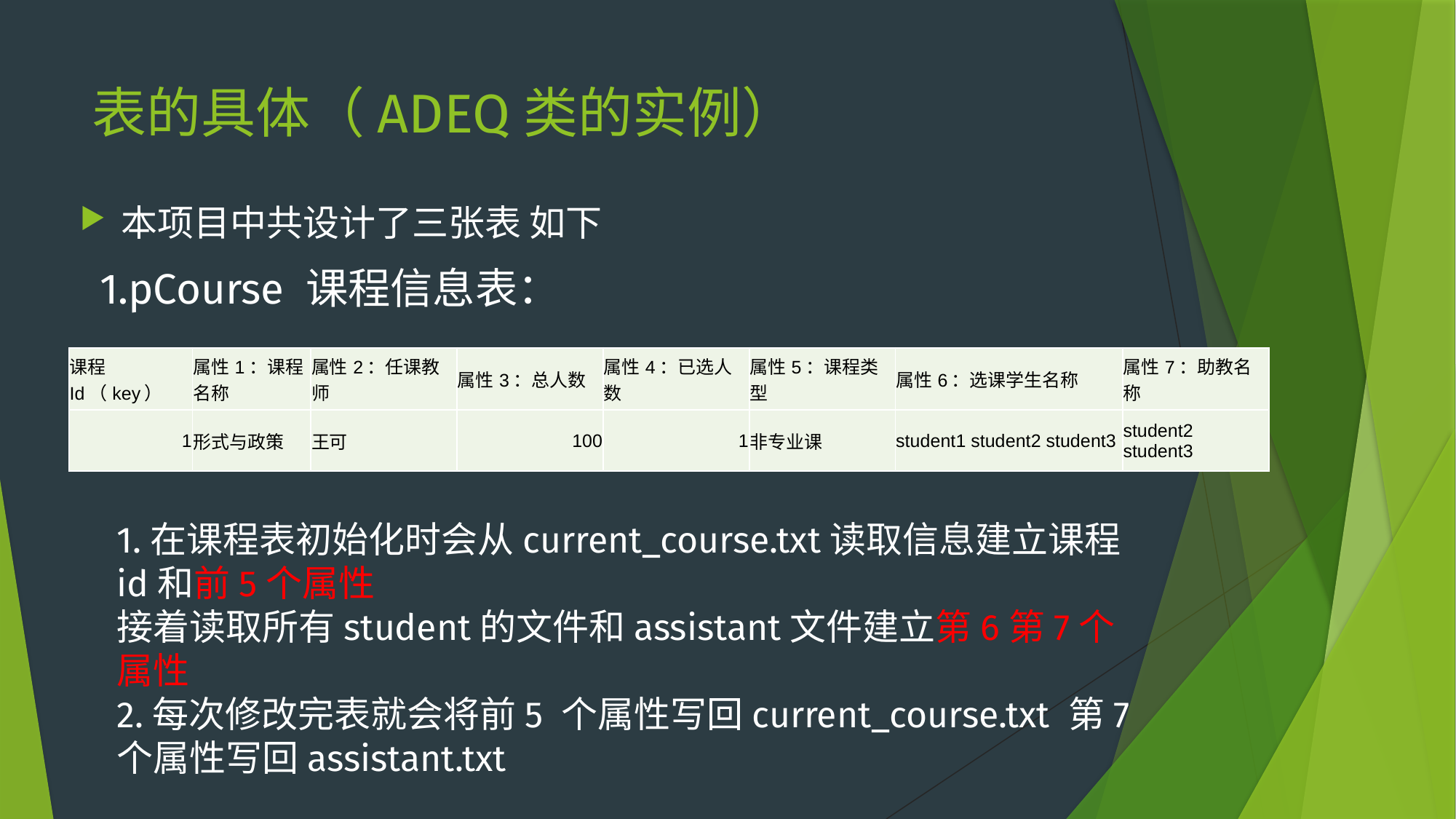

# 表的具体（ADEQ类的实例）
本项目中共设计了三张表 如下
1.pCourse 课程信息表：
| 课程Id（key） | 属性1：课程名称 | 属性2：任课教师 | 属性3：总人数 | 属性4：已选人数 | 属性5：课程类型 | 属性6：选课学生名称 | 属性7：助教名称 |
| --- | --- | --- | --- | --- | --- | --- | --- |
| 1 | 形式与政策 | 王可 | 100 | 1 | 非专业课 | student1 student2 student3 | student2 student3 |
1.在课程表初始化时会从current_course.txt读取信息建立课程id和前5个属性
接着读取所有student的文件和assistant文件建立第6第7个属性
2.每次修改完表就会将前5 个属性写回current_course.txt 第7个属性写回assistant.txt